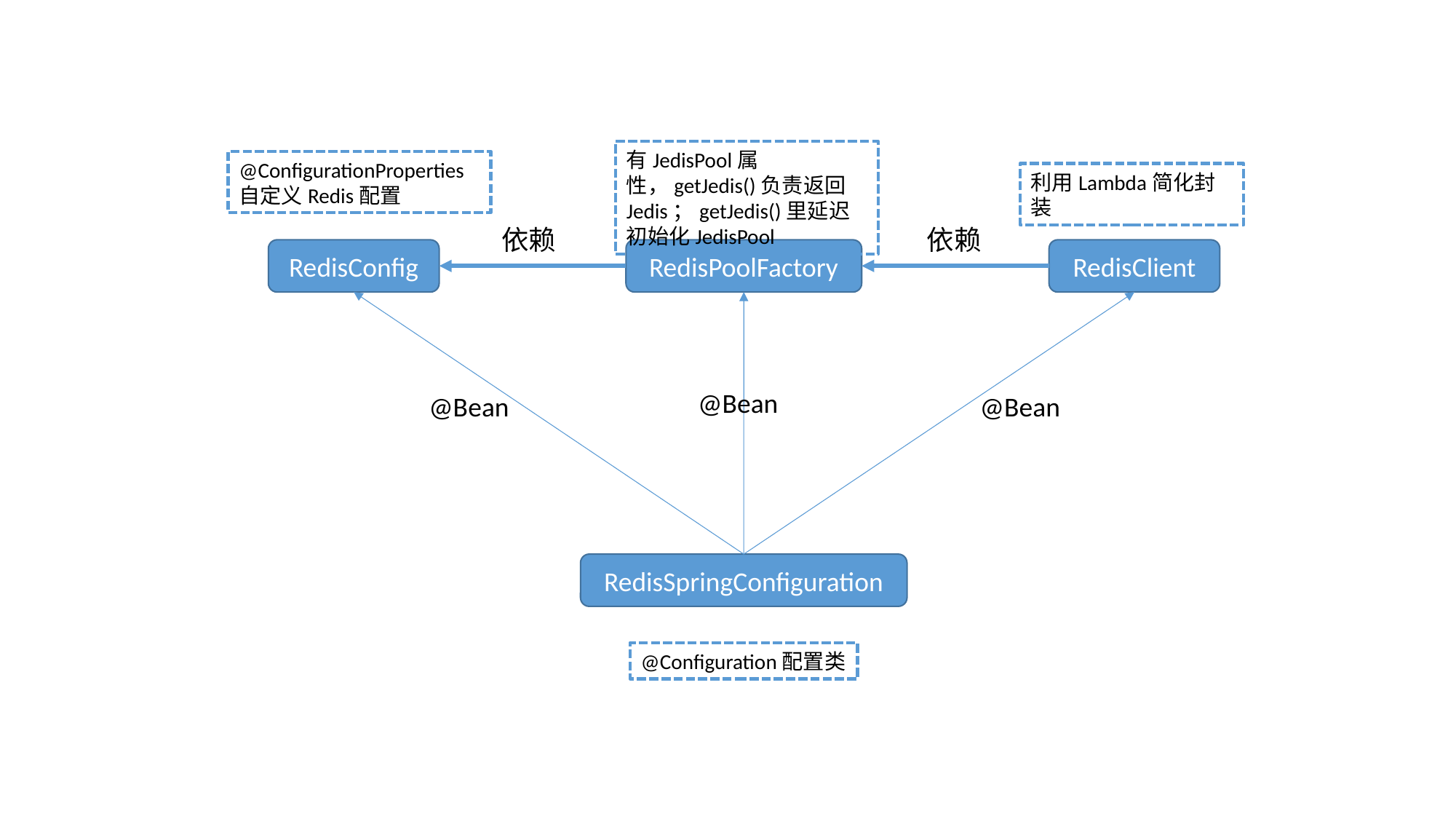

有JedisPool属性，getJedis()负责返回Jedis；getJedis()里延迟初始化JedisPool
@ConfigurationProperties自定义Redis配置
利用Lambda简化封装
依赖
依赖
RedisConfig
RedisPoolFactory
RedisClient
@Bean
@Bean
@Bean
RedisSpringConfiguration
@Configuration配置类